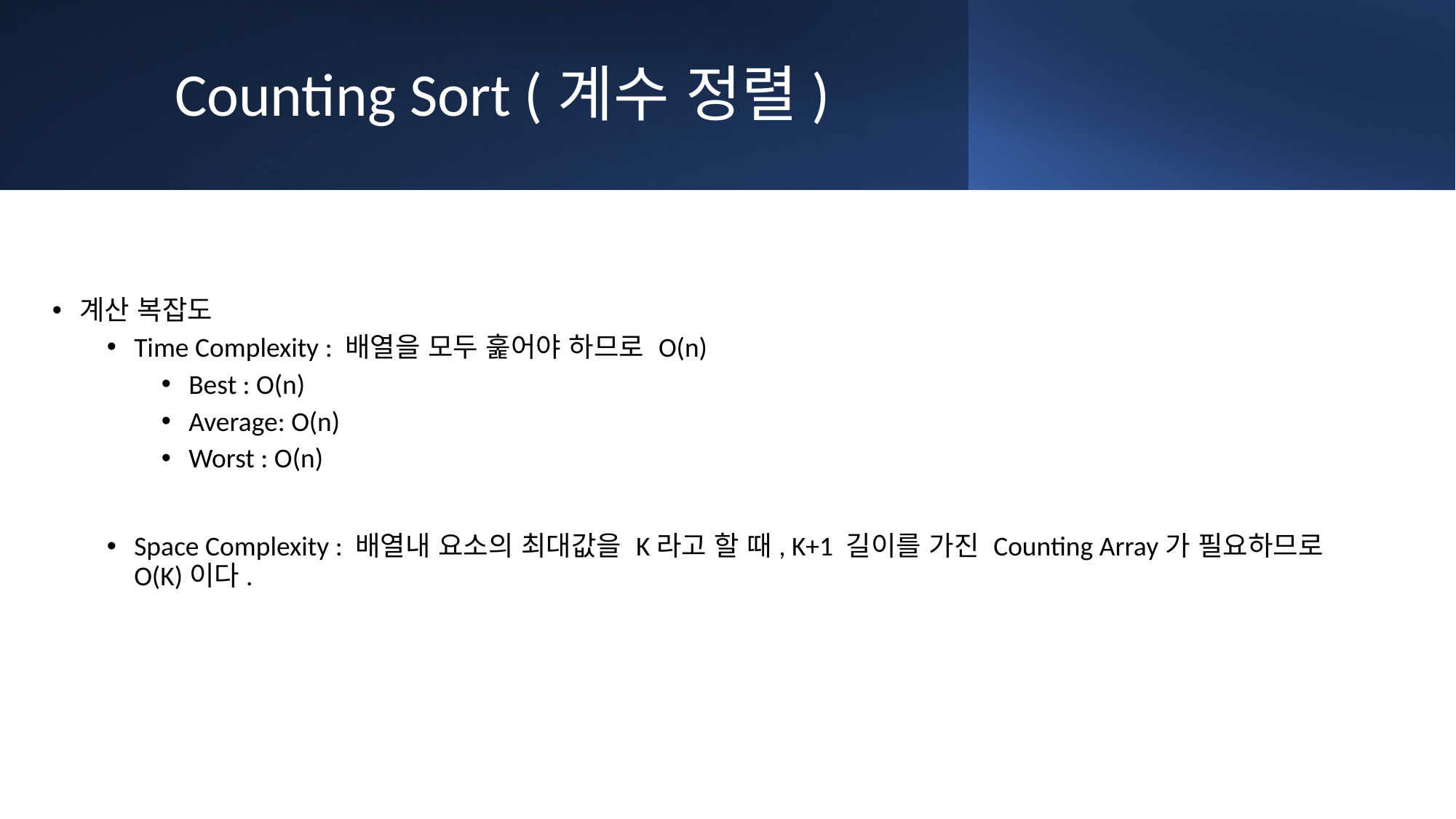

# Counting Sort (계수 정렬)
계산 복잡도
Time Complexity : 배열을 모두 훑어야 하므로 O(n)
Best : O(n)
Average: O(n)
Worst : O(n)

Space Complexity : 배열내 요소의 최대값을 K라고 할 때, K+1 길이를 가진 Counting Array가 필요하므로 O(K)이다.